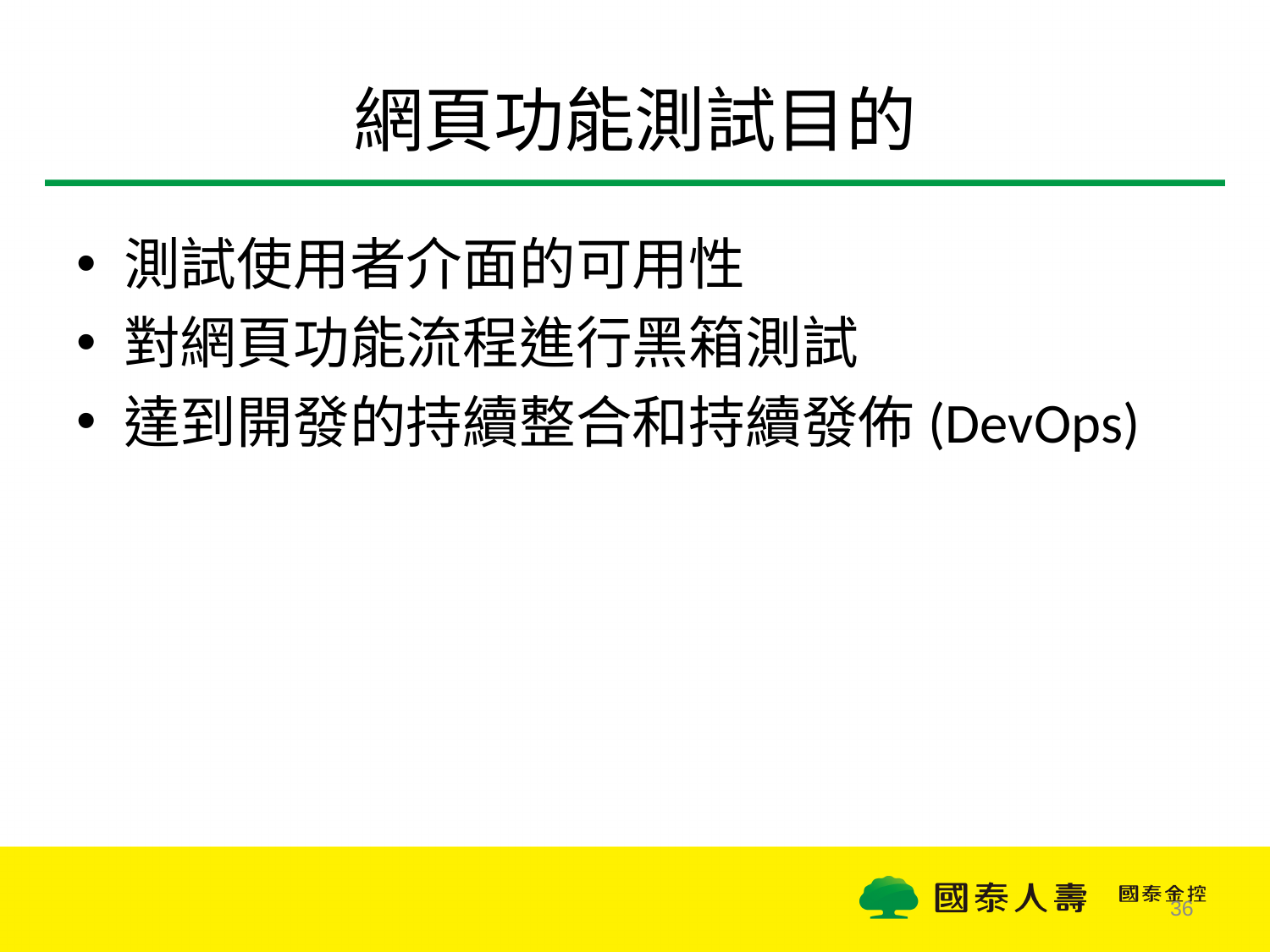

# 網頁功能測試目的

測試使用者介面的可用性
對網頁功能流程進行黑箱測試
達到開發的持續整合和持續發佈(DevOps)

36